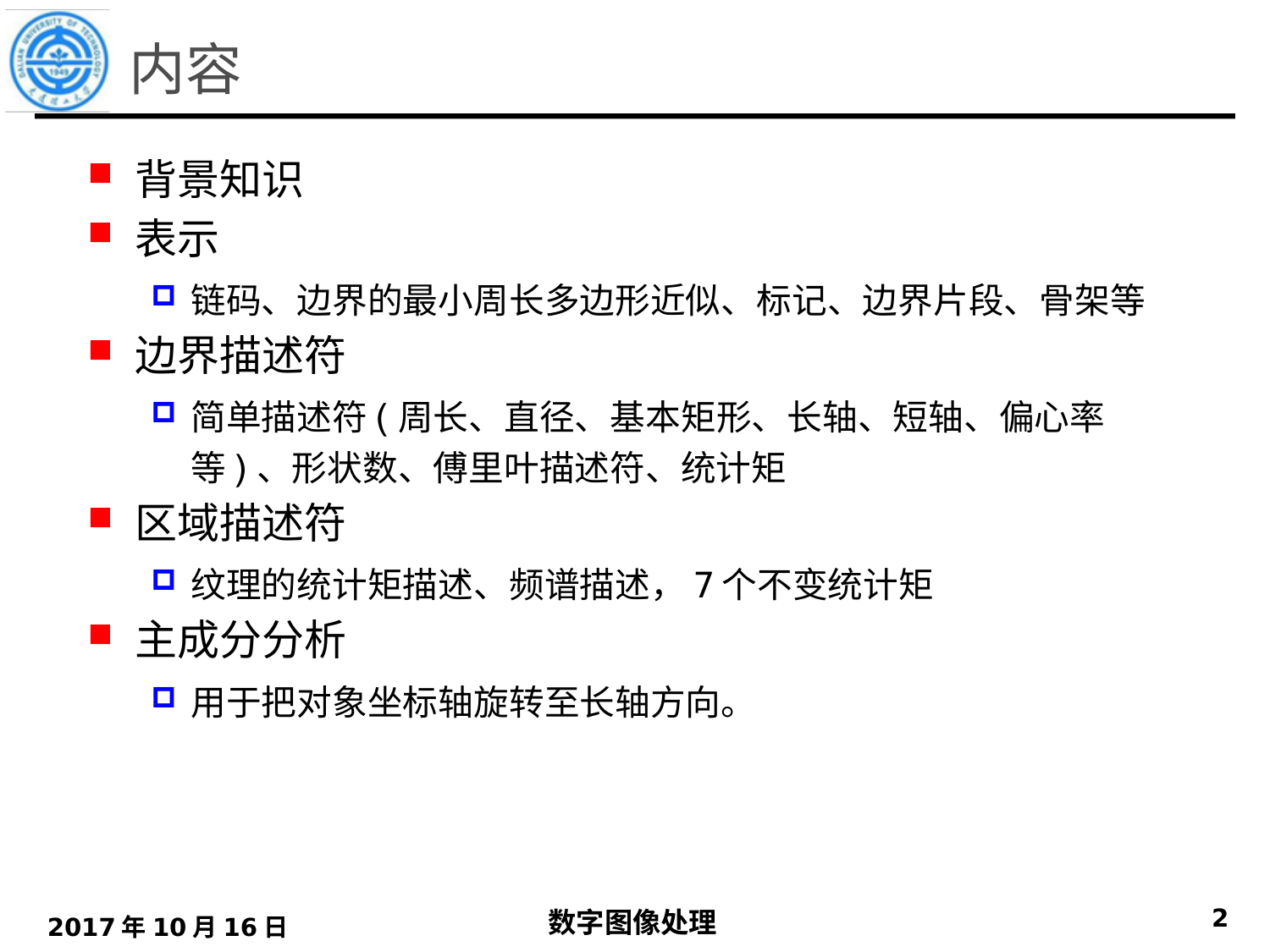

# 内容
背景知识
表示
链码、边界的最小周长多边形近似、标记、边界片段、骨架等
边界描述符
简单描述符(周长、直径、基本矩形、长轴、短轴、偏心率等)、形状数、傅里叶描述符、统计矩
区域描述符
纹理的统计矩描述、频谱描述，7个不变统计矩
主成分分析
用于把对象坐标轴旋转至长轴方向。